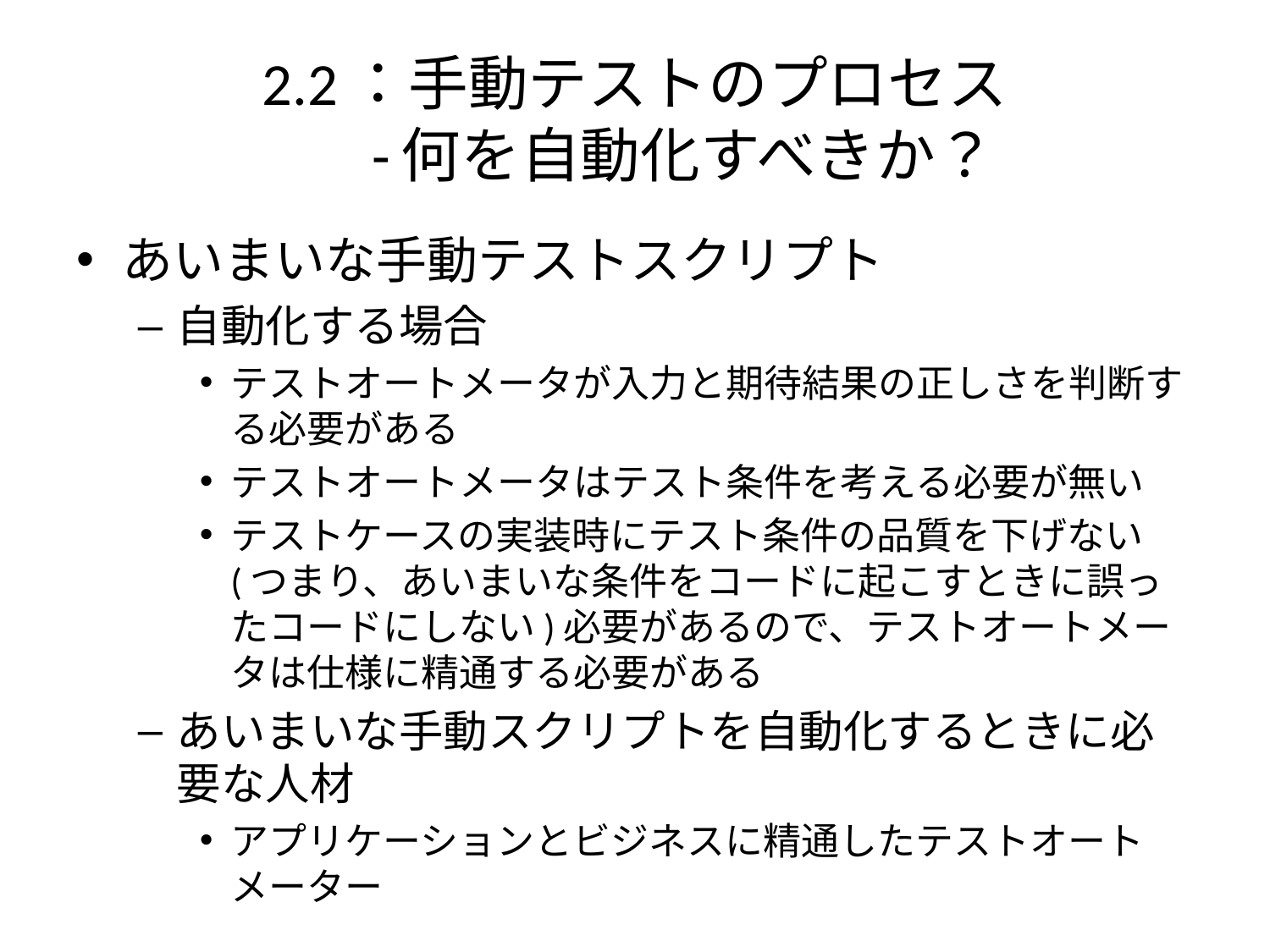

# 2.2：手動テストのプロセス -何を自動化すべきか？
あいまいな手動テストスクリプト
自動化する場合
テストオートメータが入力と期待結果の正しさを判断する必要がある
テストオートメータはテスト条件を考える必要が無い
テストケースの実装時にテスト条件の品質を下げない(つまり、あいまいな条件をコードに起こすときに誤ったコードにしない)必要があるので、テストオートメータは仕様に精通する必要がある
あいまいな手動スクリプトを自動化するときに必要な人材
アプリケーションとビジネスに精通したテストオートメーター